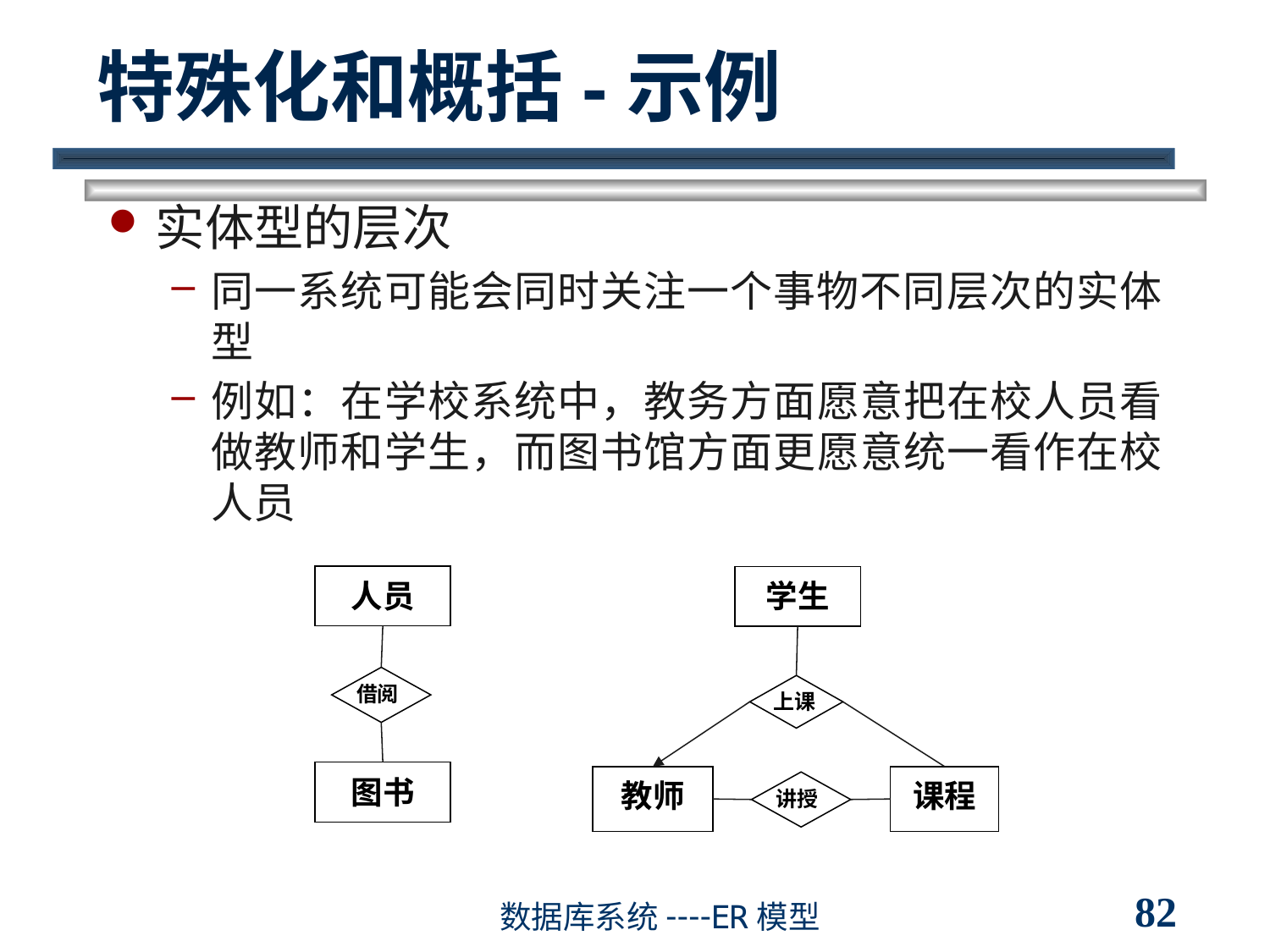

# 特殊化和概括-示例
实体型的层次
同一系统可能会同时关注一个事物不同层次的实体型
例如：在学校系统中，教务方面愿意把在校人员看做教师和学生，而图书馆方面更愿意统一看作在校人员

人员
学生
借阅

上课

图书
教师
课程
讲授

82
数据库系统----ER模型